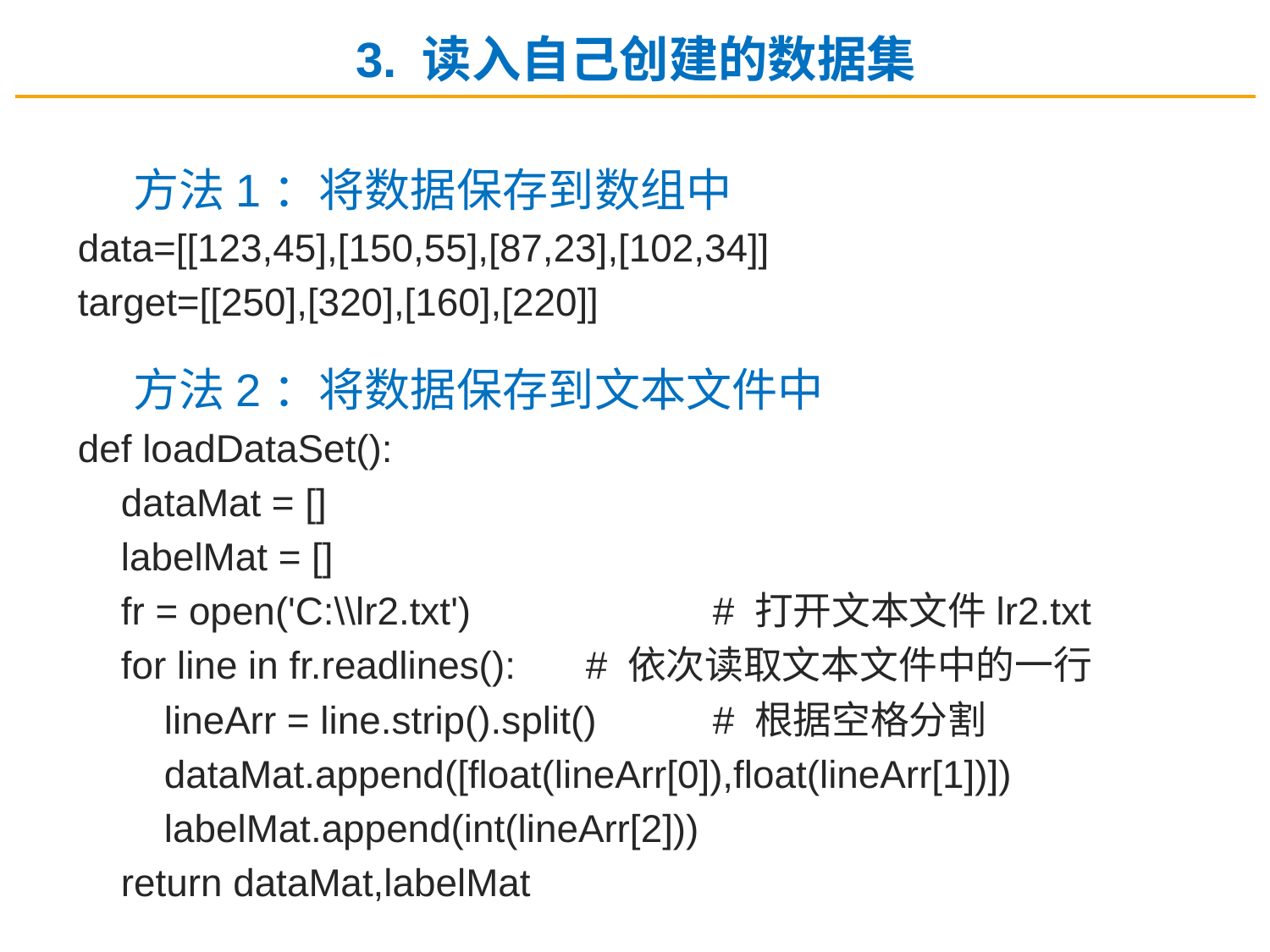

3. 读入自己创建的数据集
方法1：将数据保存到数组中
data=[[123,45],[150,55],[87,23],[102,34]]
target=[[250],[320],[160],[220]]
方法2：将数据保存到文本文件中
def loadDataSet():
    dataMat = []
    labelMat = []
    fr = open('C:\\lr2.txt')		# 打开文本文件lr2.txt
    for line in fr.readlines():	# 依次读取文本文件中的一行
        lineArr = line.strip().split()	# 根据空格分割
        dataMat.append([float(lineArr[0]),float(lineArr[1])])
        labelMat.append(int(lineArr[2]))
    return dataMat,labelMat